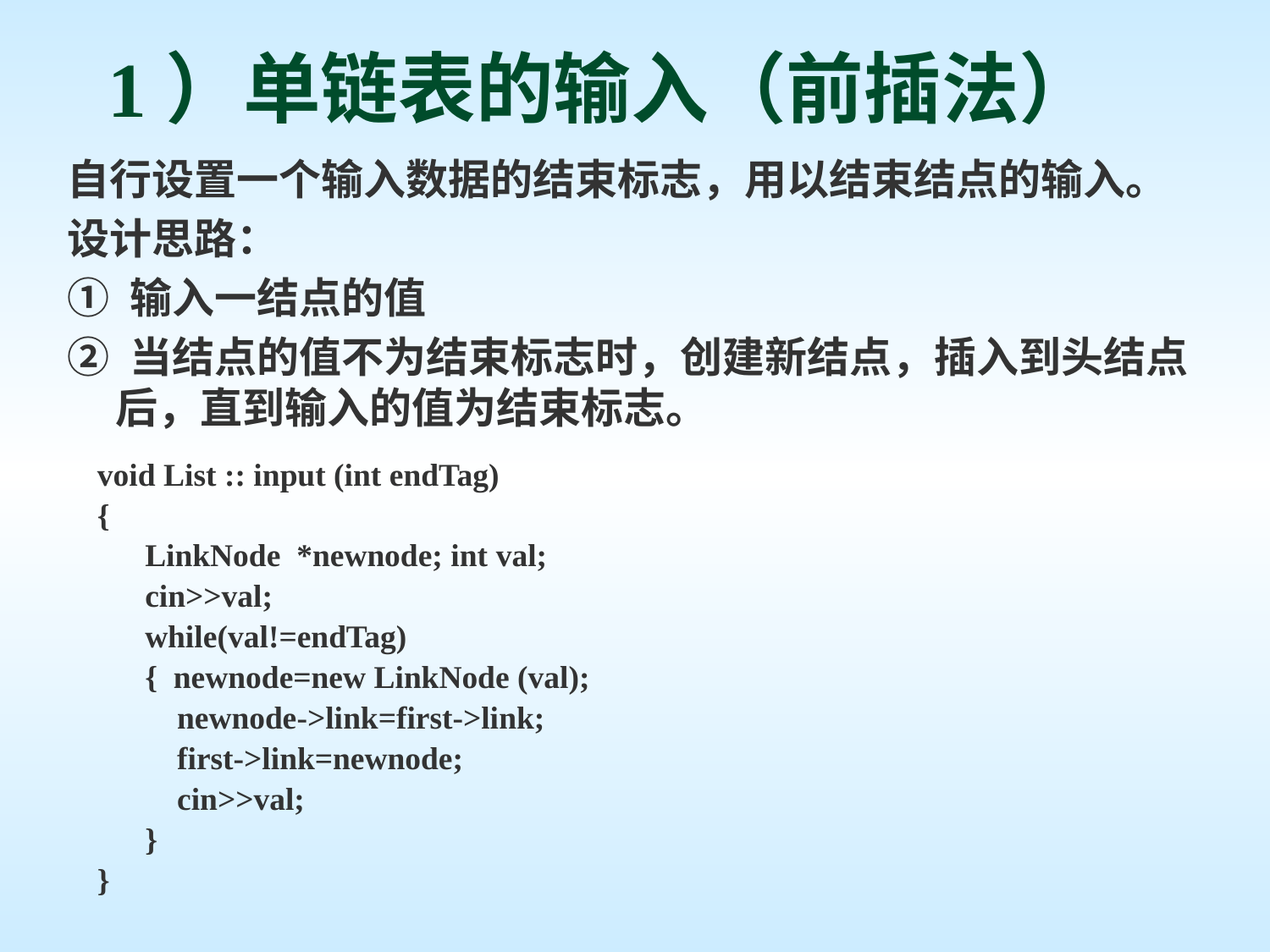

1）单链表的输入（前插法）
自行设置一个输入数据的结束标志，用以结束结点的输入。
设计思路：
① 输入一结点的值
② 当结点的值不为结束标志时，创建新结点，插入到头结点后，直到输入的值为结束标志。

void List :: input (int endTag)
{
	LinkNode  *newnode; int val;
	cin>>val;
	while(val!=endTag)
	{  newnode=new LinkNode (val);
	    newnode->link=first->link;
	    first->link=newnode;
	    cin>>val;
	}
}